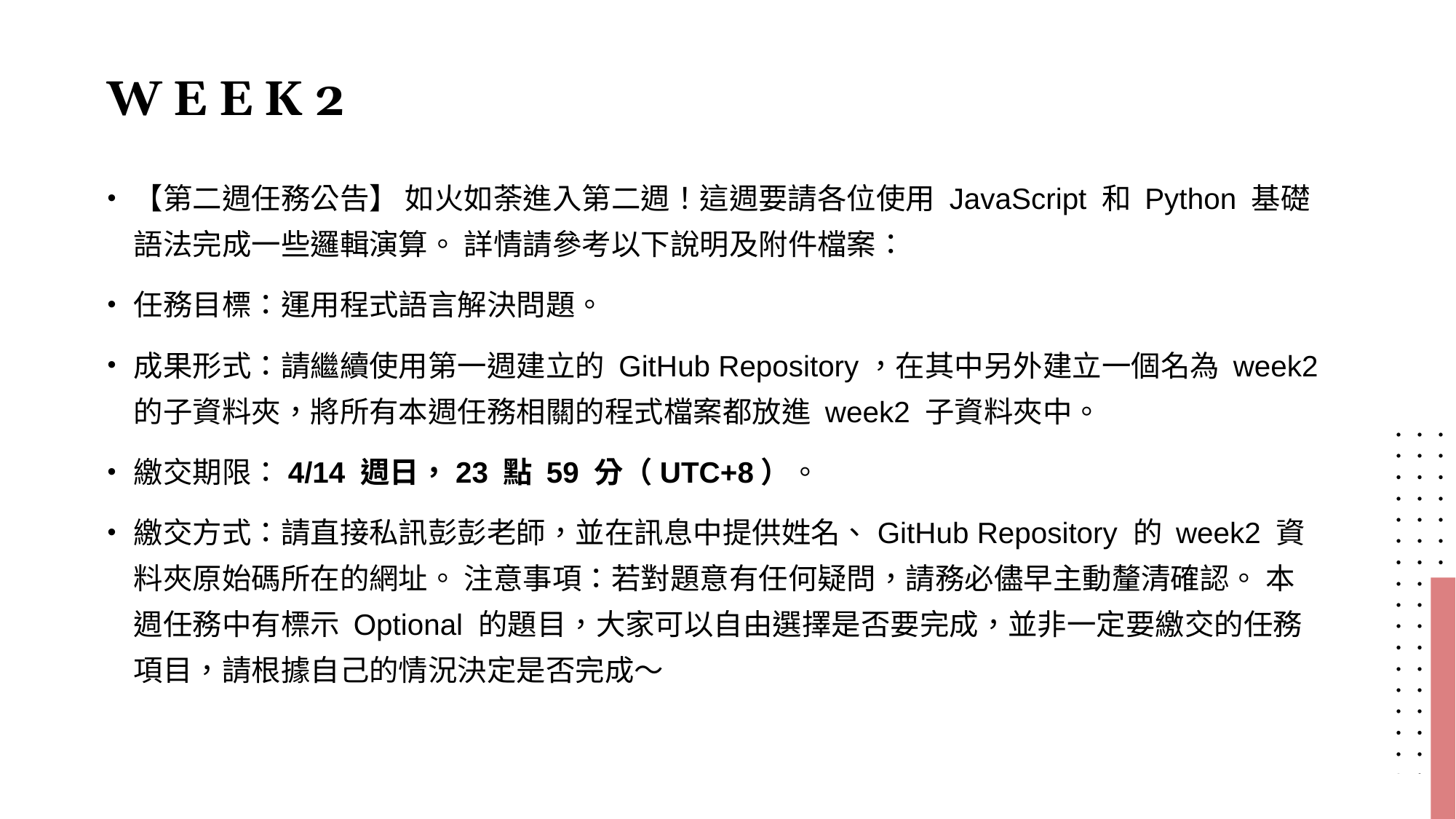

# Week2
【第二週任務公告】 如火如荼進入第二週！這週要請各位使用 JavaScript 和 Python 基礎語法完成一些邏輯演算。 詳情請參考以下說明及附件檔案：
任務目標：運用程式語言解決問題。
成果形式：請繼續使用第一週建立的 GitHub Repository，在其中另外建立一個名為 week2 的子資料夾，將所有本週任務相關的程式檔案都放進 week2 子資料夾中。
繳交期限：4/14 週日，23 點 59 分（UTC+8）。
繳交方式：請直接私訊彭彭老師，並在訊息中提供姓名、GitHub Repository 的 week2 資料夾原始碼所在的網址。 注意事項：若對題意有任何疑問，請務必儘早主動釐清確認。 本週任務中有標示 Optional 的題目，大家可以自由選擇是否要完成，並非一定要繳交的任務項目，請根據自己的情況決定是否完成～